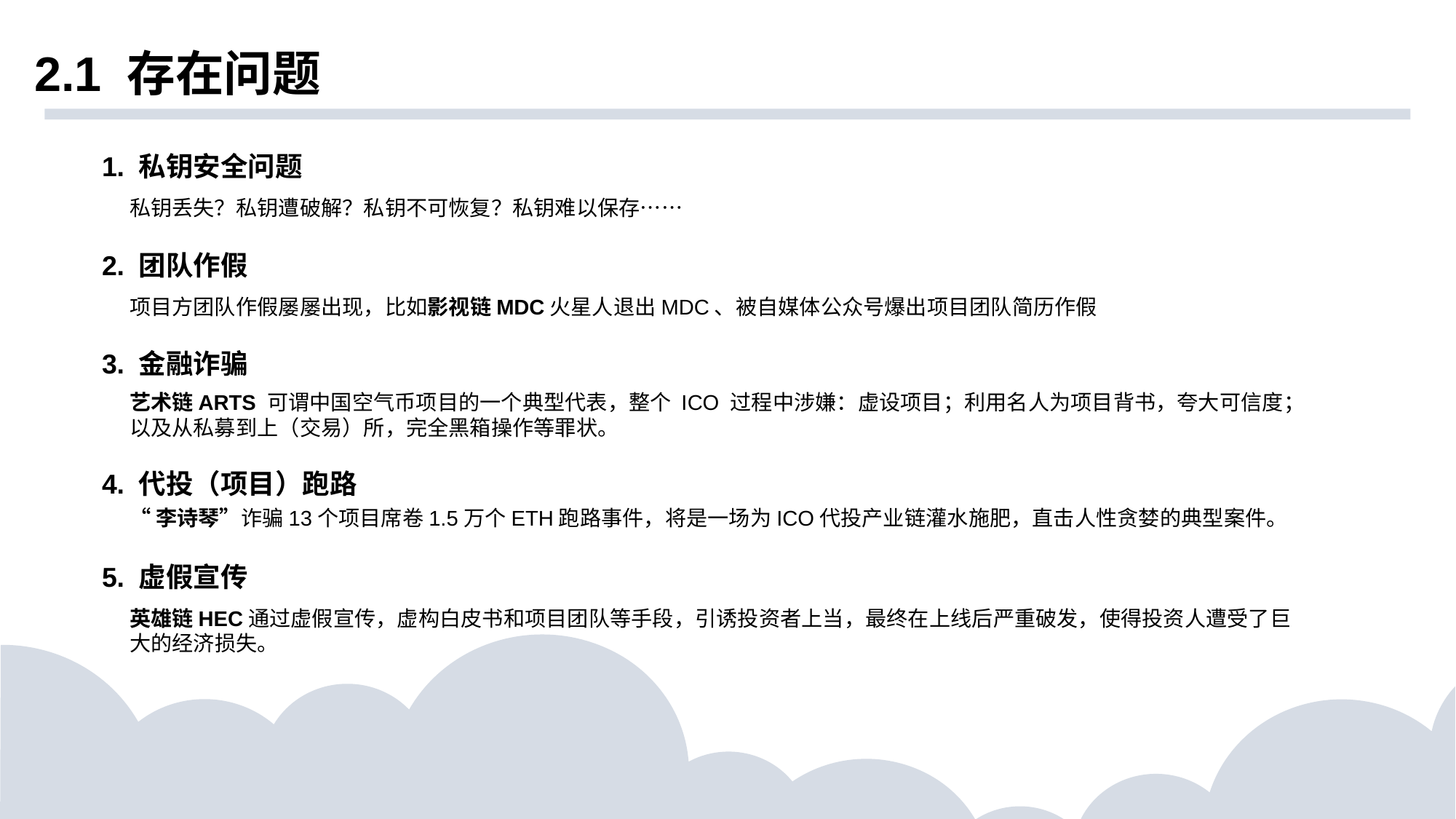

2.1 存在问题

1. 私钥安全问题
私钥丢失？私钥遭破解？私钥不可恢复？私钥难以保存……
2. 团队作假
项目方团队作假屡屡出现，比如影视链MDC火星人退出MDC、被自媒体公众号爆出项目团队简历作假
3. 金融诈骗
艺术链ARTS 可谓中国空气币项目的一个典型代表，整个 ICO 过程中涉嫌：虚设项目；利用名人为项目背书，夸大可信度；以及从私募到上（交易）所，完全黑箱操作等罪状。
4. 代投（项目）跑路
“李诗琴”诈骗13个项目席卷1.5万个ETH跑路事件，将是一场为ICO代投产业链灌水施肥，直击人性贪婪的典型案件。
5. 虚假宣传
英雄链HEC通过虚假宣传，虚构白皮书和项目团队等手段，引诱投资者上当，最终在上线后严重破发，使得投资人遭受了巨大的经济损失。